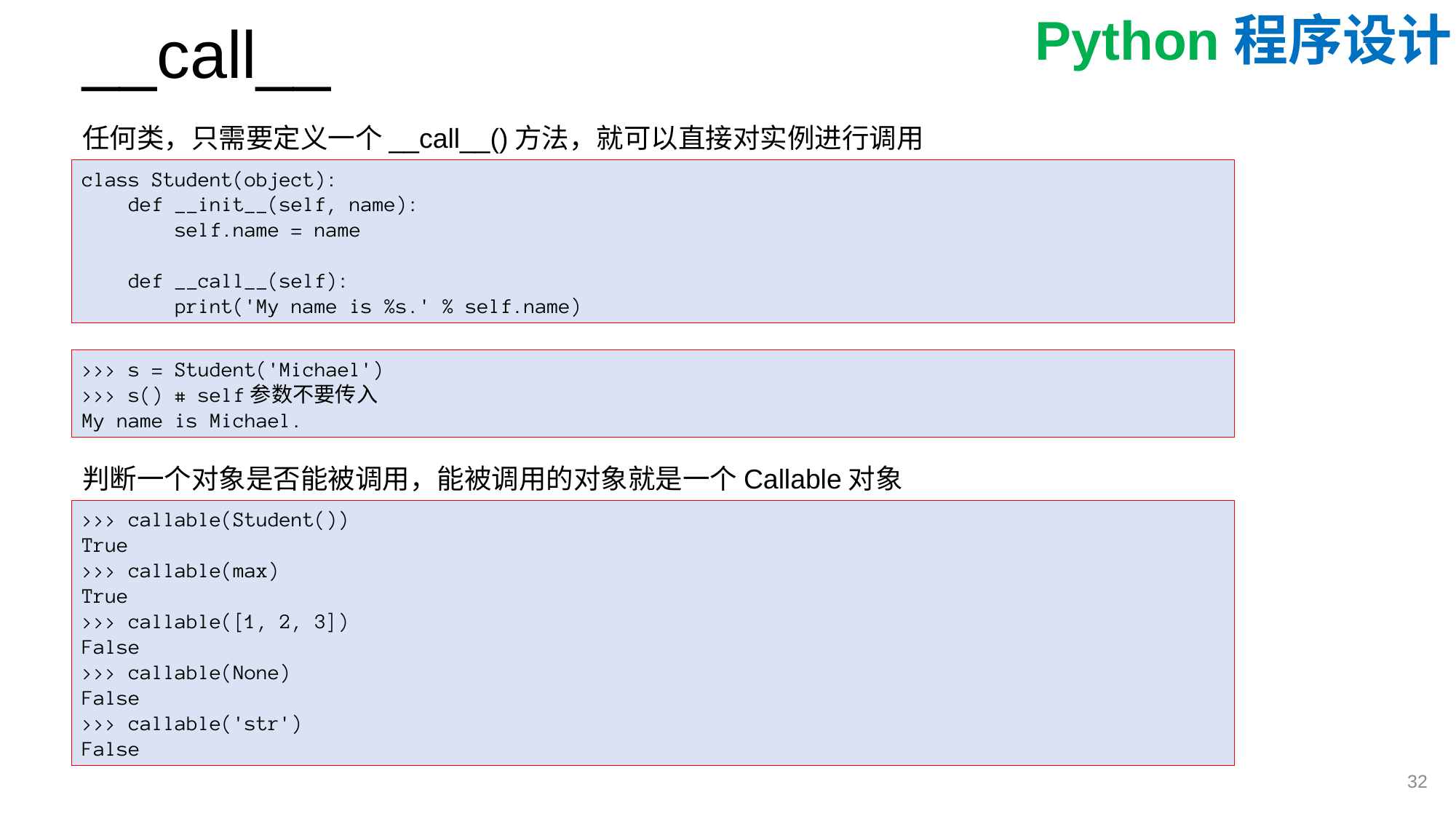

# __call__
任何类，只需要定义一个__call__()方法，就可以直接对实例进行调用
class Student(object):
    def __init__(self, name):
        self.name = name

    def __call__(self):
        print('My name is %s.' % self.name)
>>> s = Student('Michael')
>>> s() # self参数不要传入
My name is Michael.
判断一个对象是否能被调用，能被调用的对象就是一个Callable对象
>>> callable(Student())
True
>>> callable(max)
True
>>> callable([1, 2, 3])
False
>>> callable(None)
False
>>> callable('str')
False
32